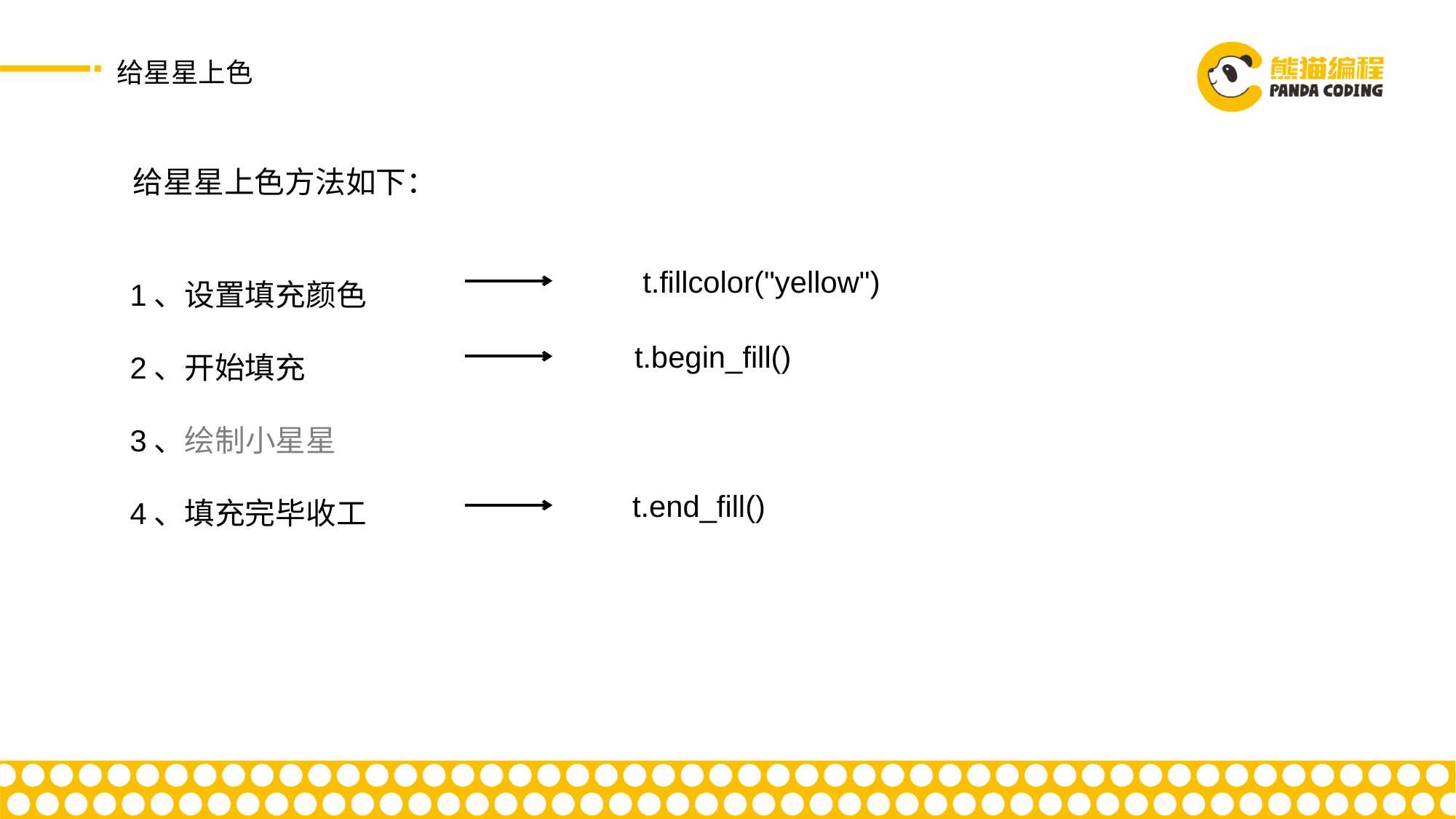

给星星上色
给星星上色方法如下：
1、设置填充颜色
2、开始填充
3、绘制小星星
4、填充完毕收工
t.fillcolor("yellow")
t.begin_fill()
t.end_fill()